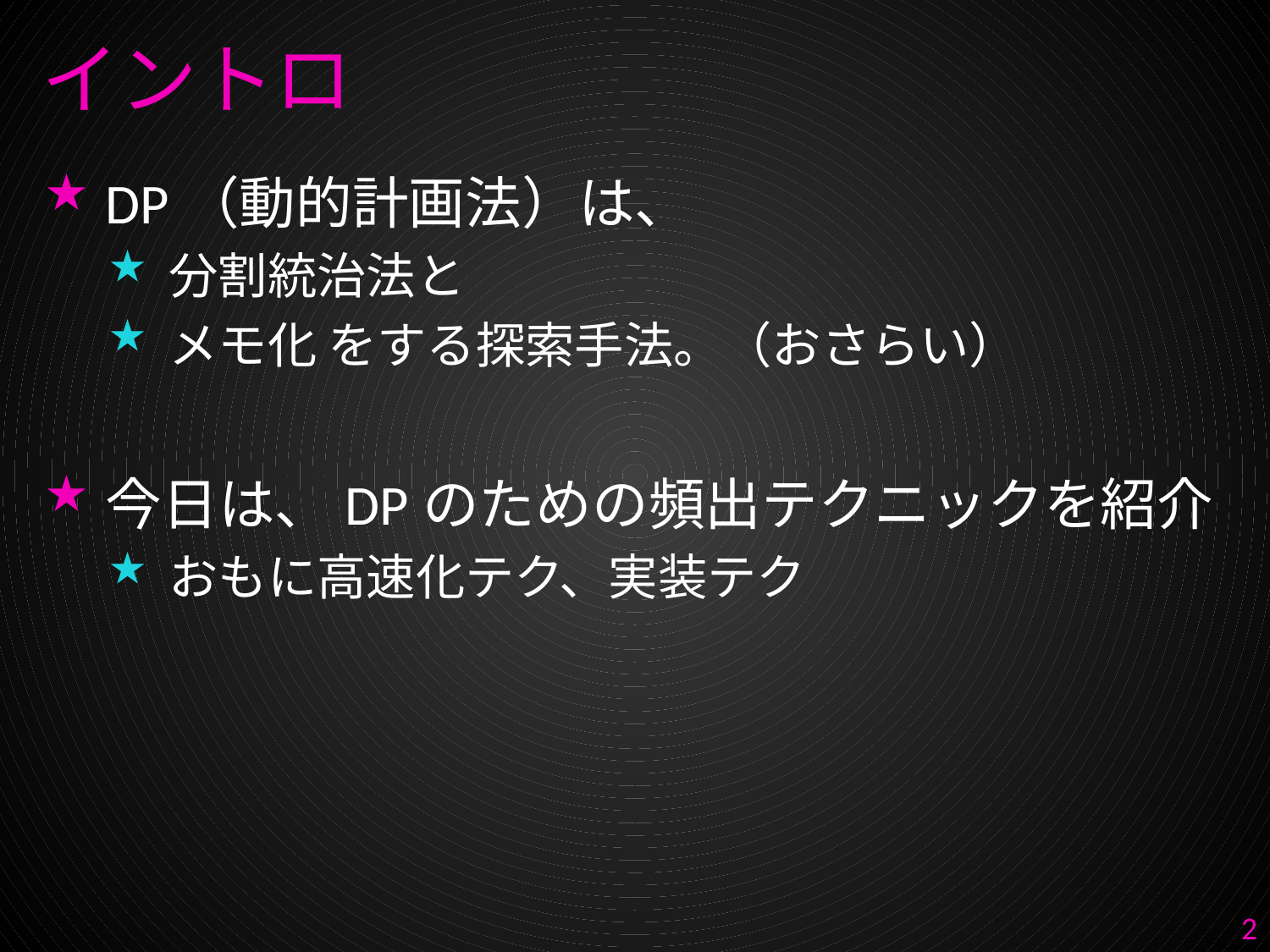

# イントロ
DP（動的計画法）は、
分割統治法と
メモ化 をする探索手法。（おさらい）

今日は、DPのための頻出テクニックを紹介
おもに高速化テク、実装テク

2